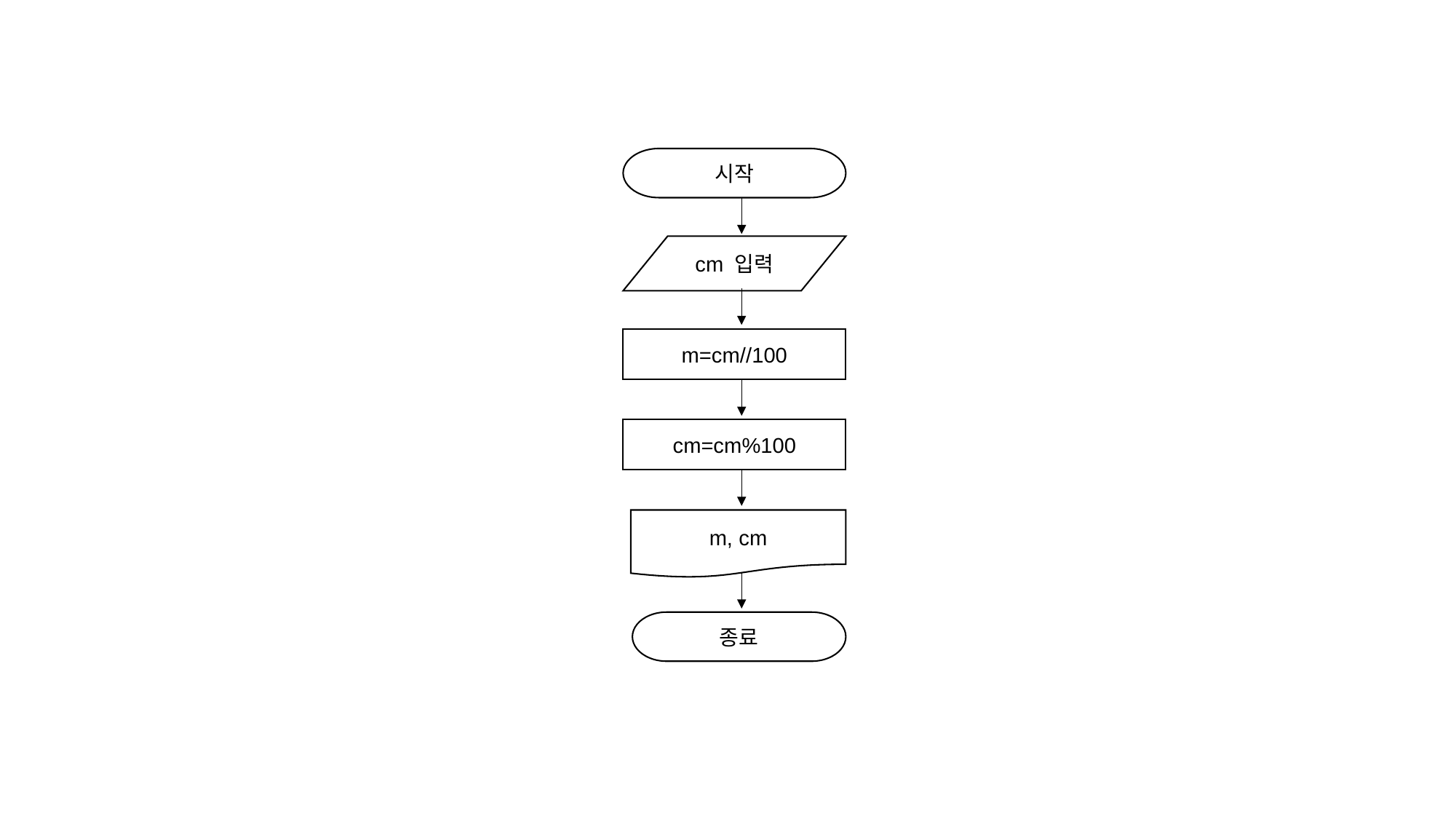

시작
cm 입력
m=cm//100
cm=cm%100
m, cm
종료